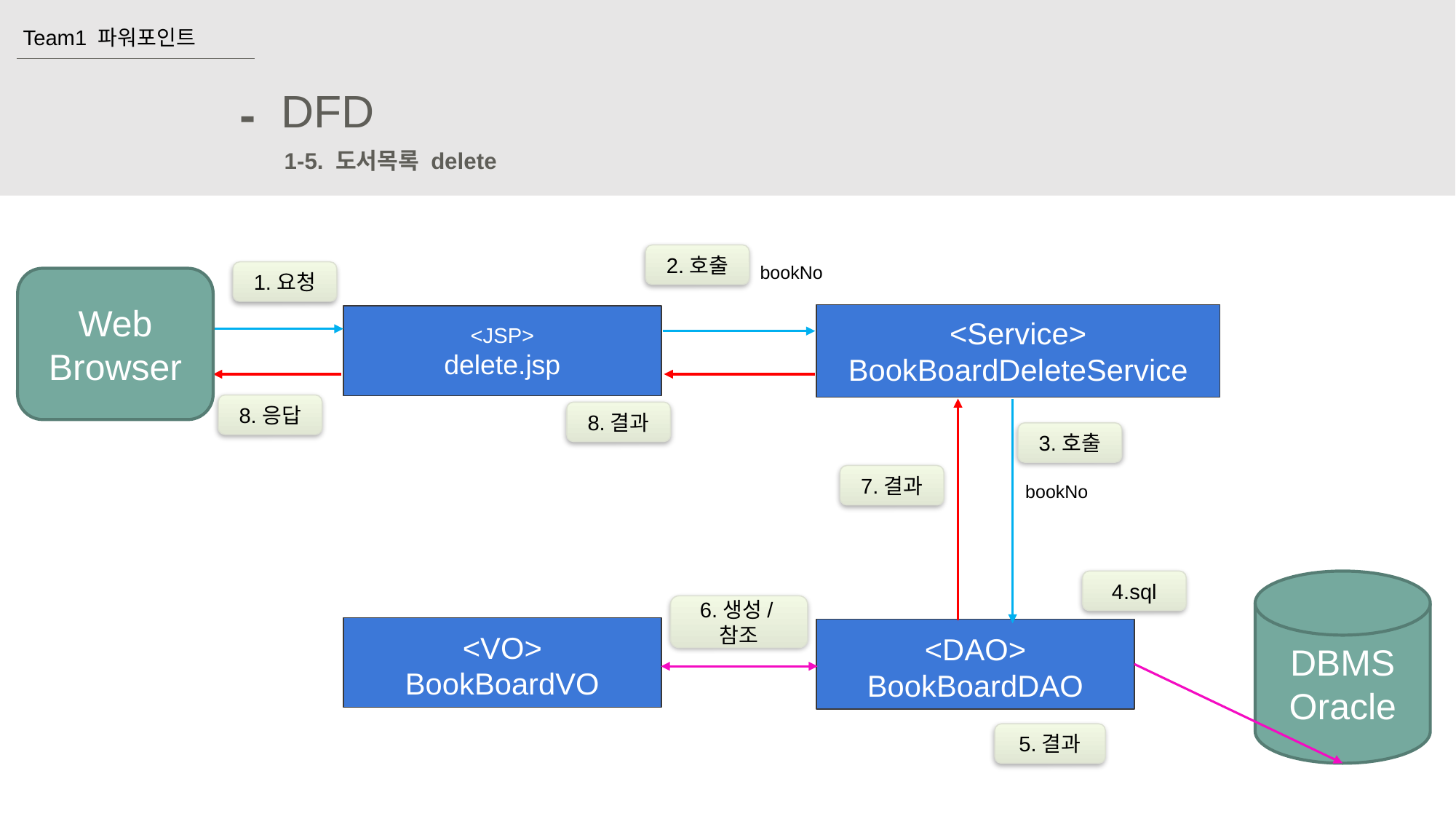

Team1 파워포인트
DFD
-
1-5. 도서목록 delete
2.호출
bookNo
1.요청
Web
Browser

<Service>
BookBoardDeleteService

<JSP>
delete.jsp
8.응답
8.결과
3.호출
7.결과
bookNo
4.sql
DBMS
Oracle
6.생성/참조
<VO>
BookBoardVO
<DAO>
BookBoardDAO
5.결과